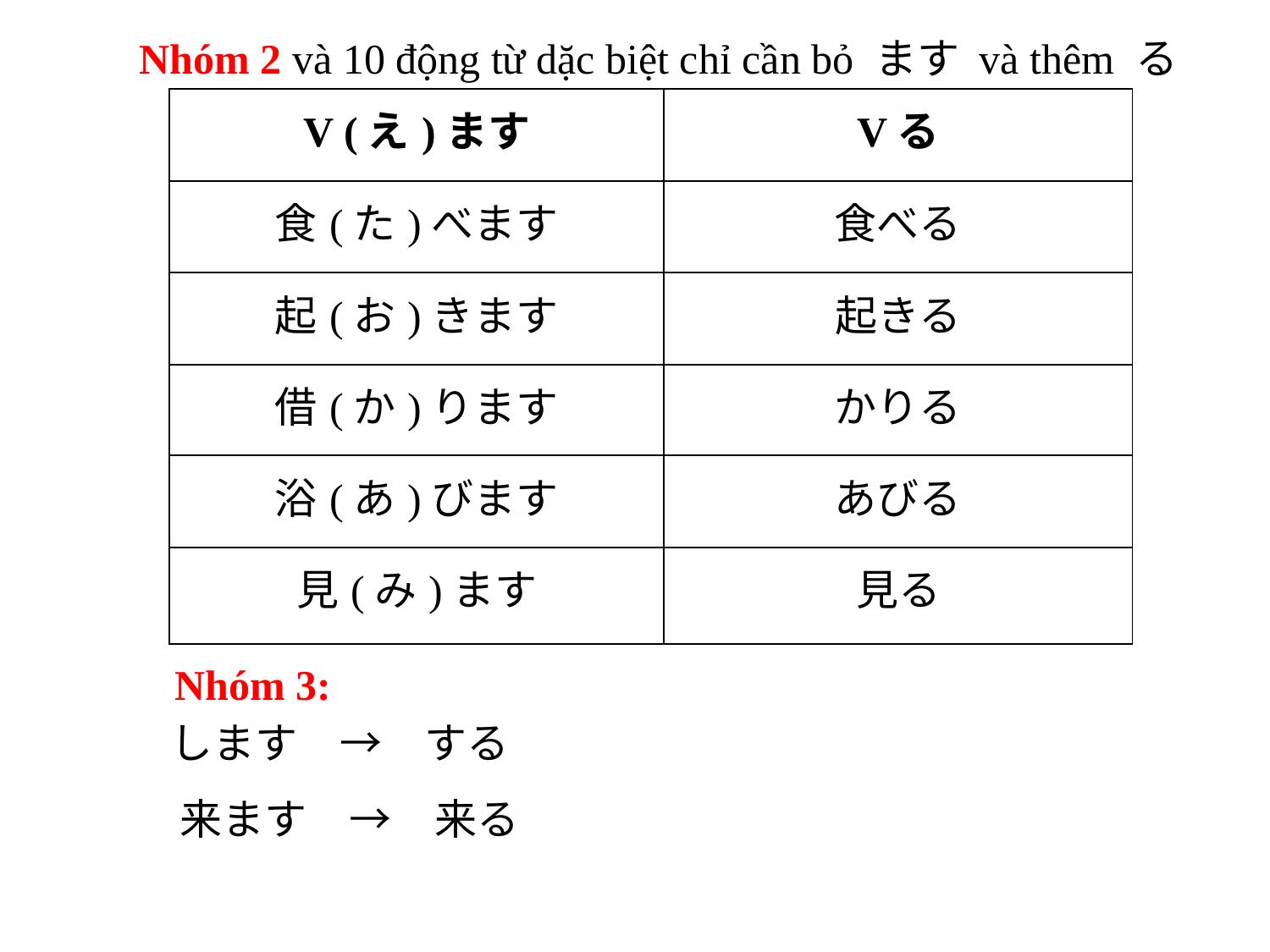

Nhóm 2 và 10 động từ dặc biệt chỉ cần bỏ ます và thêm る
| V (え)ます | Vる |
| --- | --- |
| 食(た)べます | 食べる |
| 起(お)きます | 起きる |
| 借(か)ります | かりる |
| 浴(あ)びます | あびる |
| 見(み)ます | 見る |
Nhóm 3:
  します　→　する
   来ます　→　来る